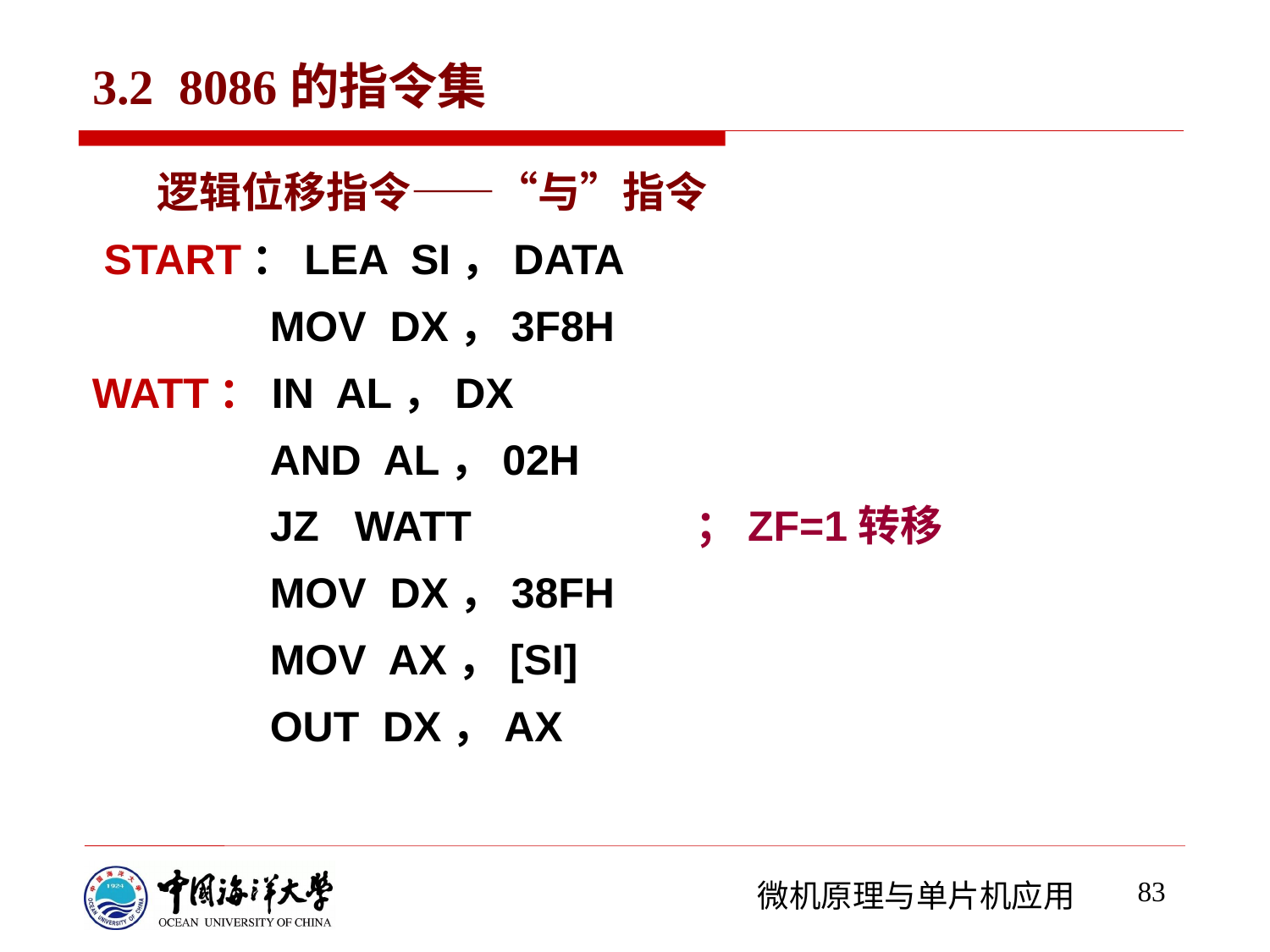

# 3.2  8086的指令集
逻辑位移指令——“与”指令
 START：LEA  SI，DATA
               MOV  DX，3F8H
WATT：IN  AL，DX
               AND  AL，02H
               JZ   WATT                  ；ZF=1转移
               MOV  DX，38FH
               MOV  AX，[SI]
               OUT  DX，AX

83